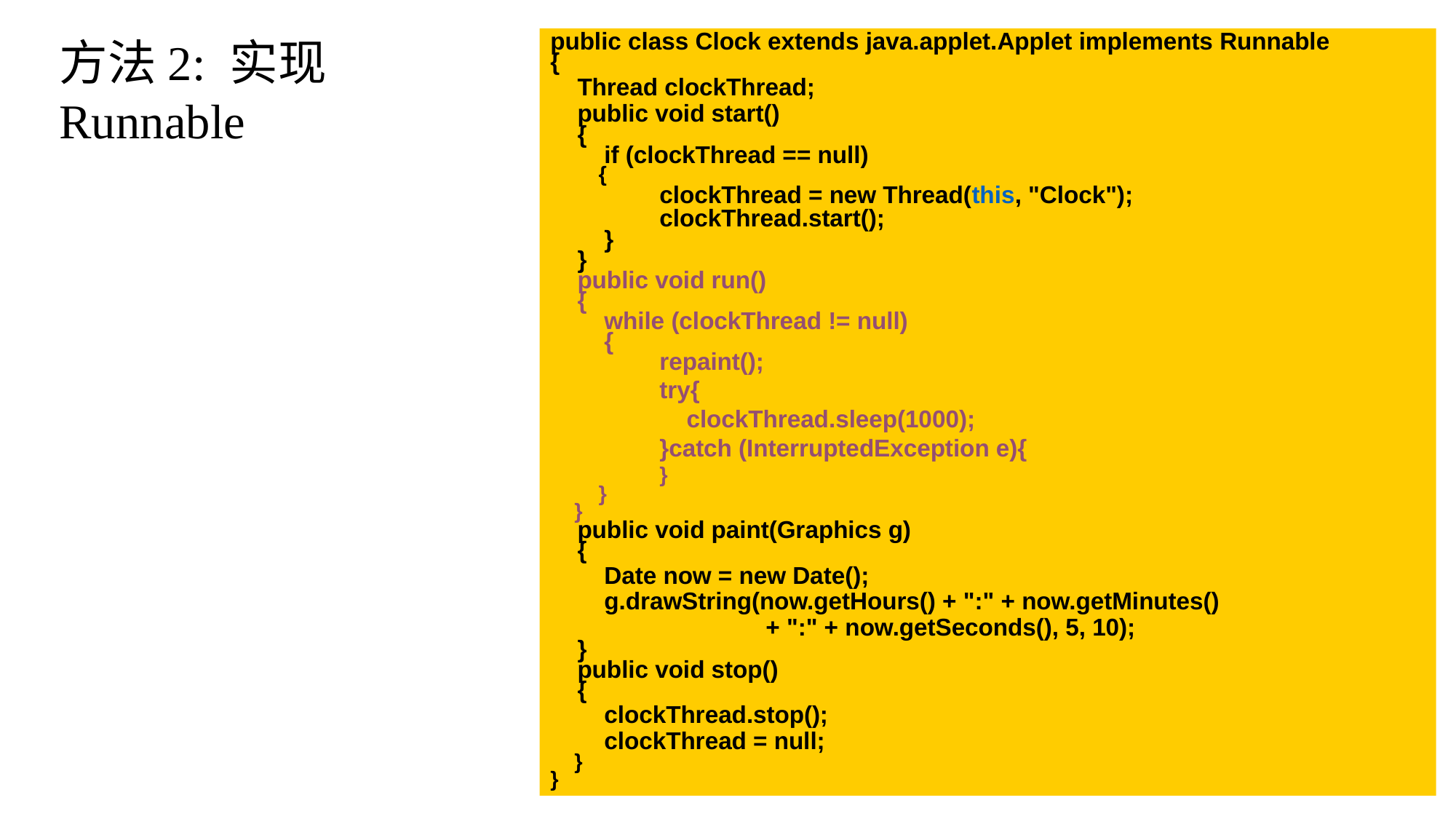

方法2: 实现Runnable
public class Clock extends java.applet.Applet implements Runnable
{
    Thread clockThread;
    public void start()
    {
        if (clockThread == null)
        {
	clockThread = new Thread(this, "Clock");
	clockThread.start();
        }
    }
    public void run()
    {
        while (clockThread != null)
        {
	repaint();
	try{
	    clockThread.sleep(1000);
	}catch (InterruptedException e){
	}
        }
    }
    public void paint(Graphics g)
    {
        Date now = new Date();
        g.drawString(now.getHours() + ":" + now.getMinutes()
                                + ":" + now.getSeconds(), 5, 10);
    }
    public void stop()
    {
        clockThread.stop();
        clockThread = null;
    }
}